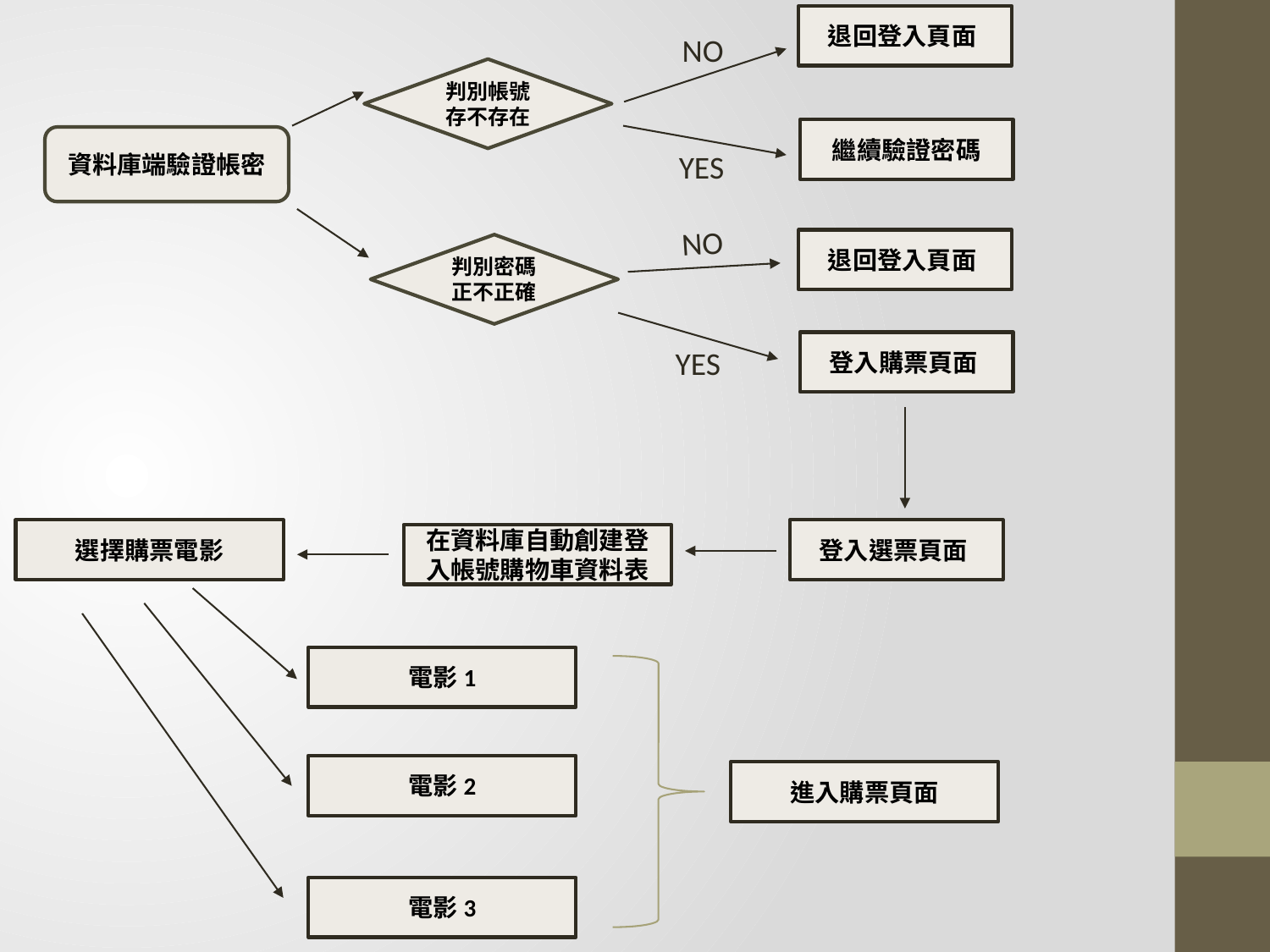

退回登入頁面
NO
判別帳號
存不存在
YES
繼續驗證密碼
資料庫端驗證帳密
NO
退回登入頁面
判別密碼
正不正確
YES
登入購票頁面
選擇購票電影
登入選票頁面
在資料庫自動創建登入帳號購物車資料表
電影1

電影2
進入購票頁面
電影3